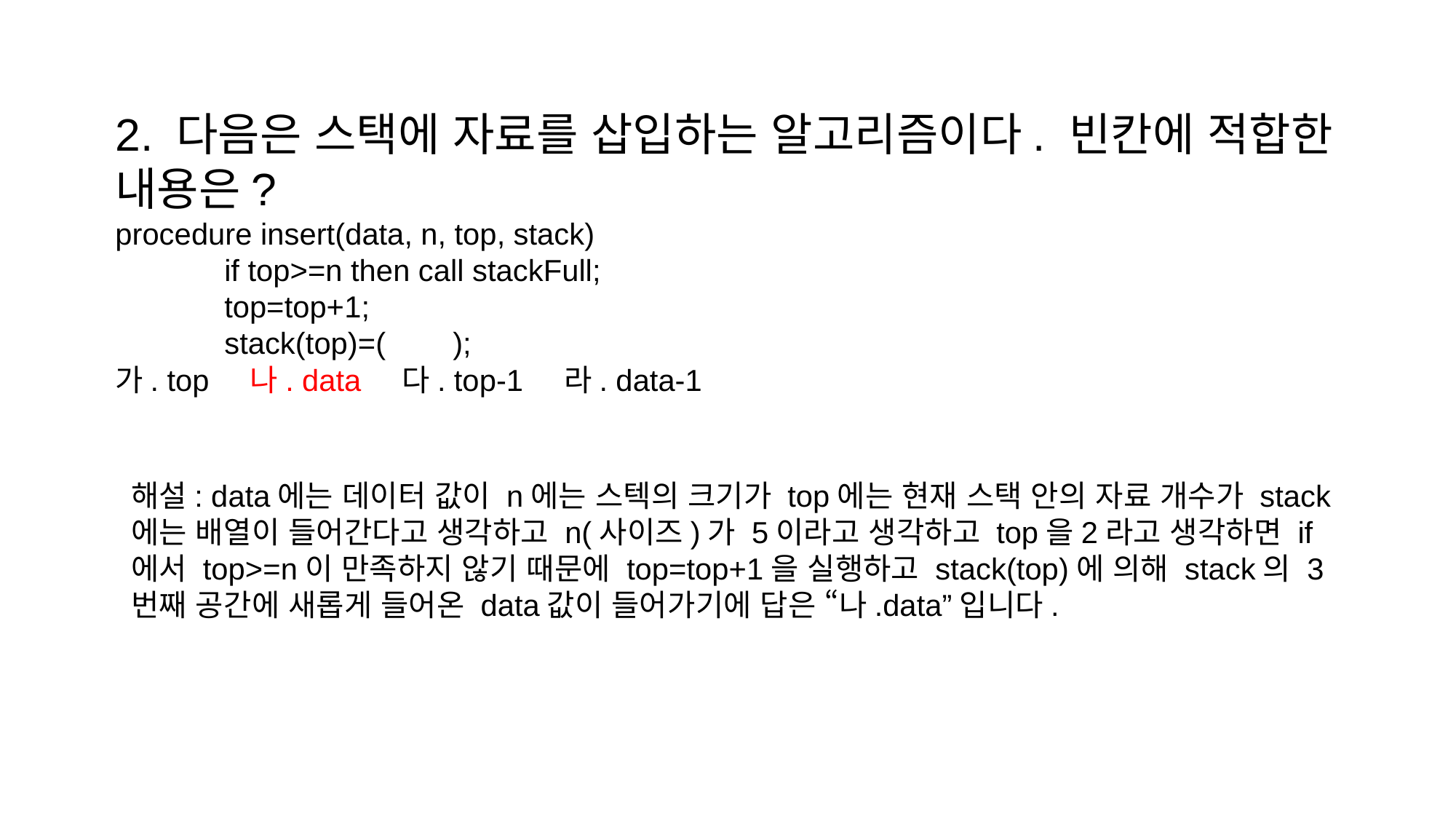

2. 다음은 스택에 자료를 삽입하는 알고리즘이다. 빈칸에 적합한 내용은?
procedure insert(data, n, top, stack)
	if top>=n then call stackFull;
	top=top+1;
	stack(top)=(        );
가. top    나. data    다. top-1    라. data-1

해설: data에는 데이터 값이 n에는 스텍의 크기가 top에는 현재 스택 안의 자료 개수가 stack에는 배열이 들어간다고 생각하고 n(사이즈)가 5이라고 생각하고 top을2라고 생각하면 if에서 top>=n이 만족하지 않기 때문에 top=top+1을 실행하고 stack(top)에 의해 stack의 3번째 공간에 새롭게 들어온 data값이 들어가기에 답은 “나.data”입니다.